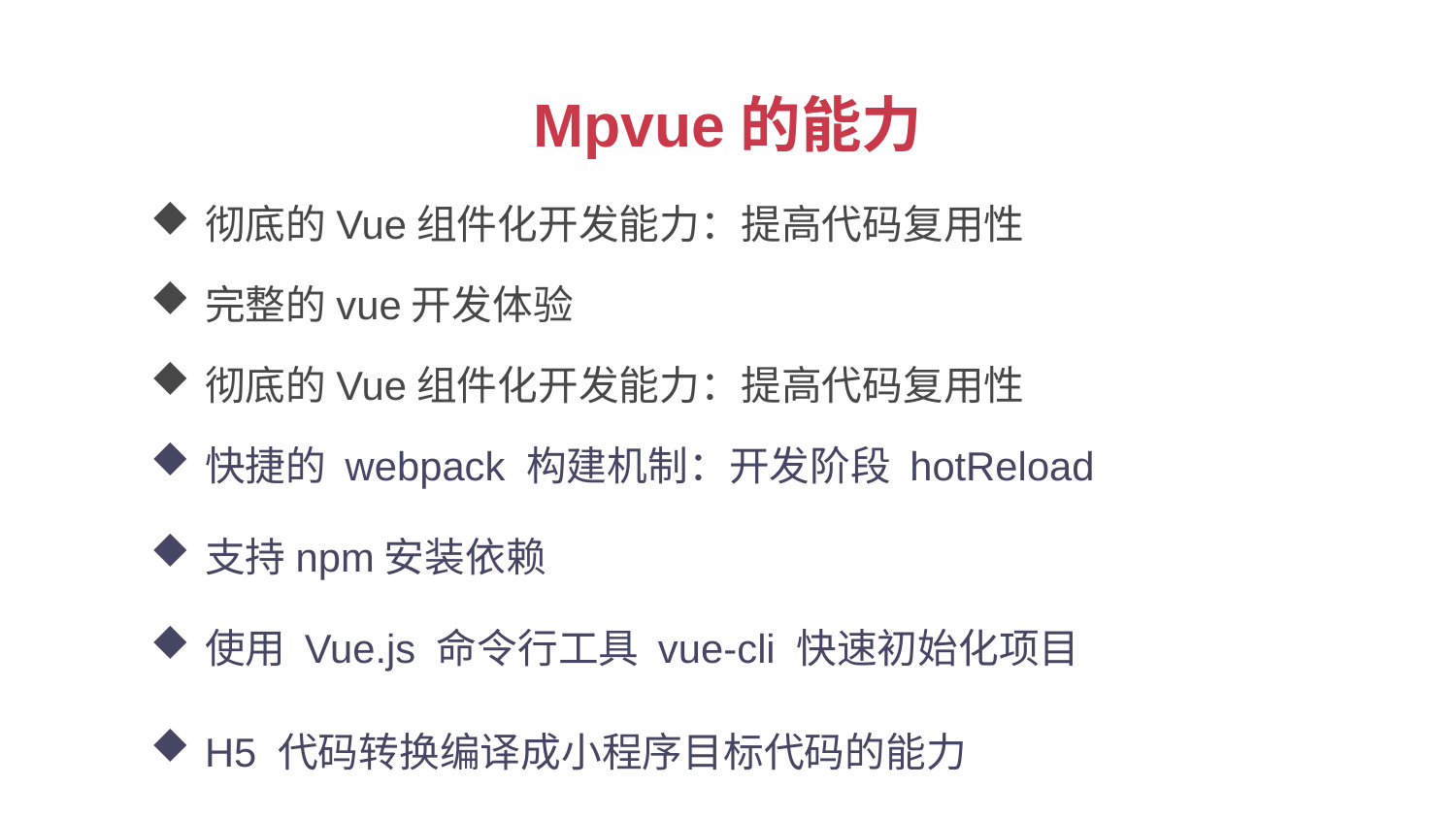

Mpvue的能力
彻底的Vue组件化开发能力：提高代码复用性
完整的vue开发体验
彻底的Vue组件化开发能力：提高代码复用性
快捷的 webpack 构建机制：开发阶段 hotReload

支持npm安装依赖
使用 Vue.js 命令行工具 vue-cli 快速初始化项目
H5 代码转换编译成小程序目标代码的能力